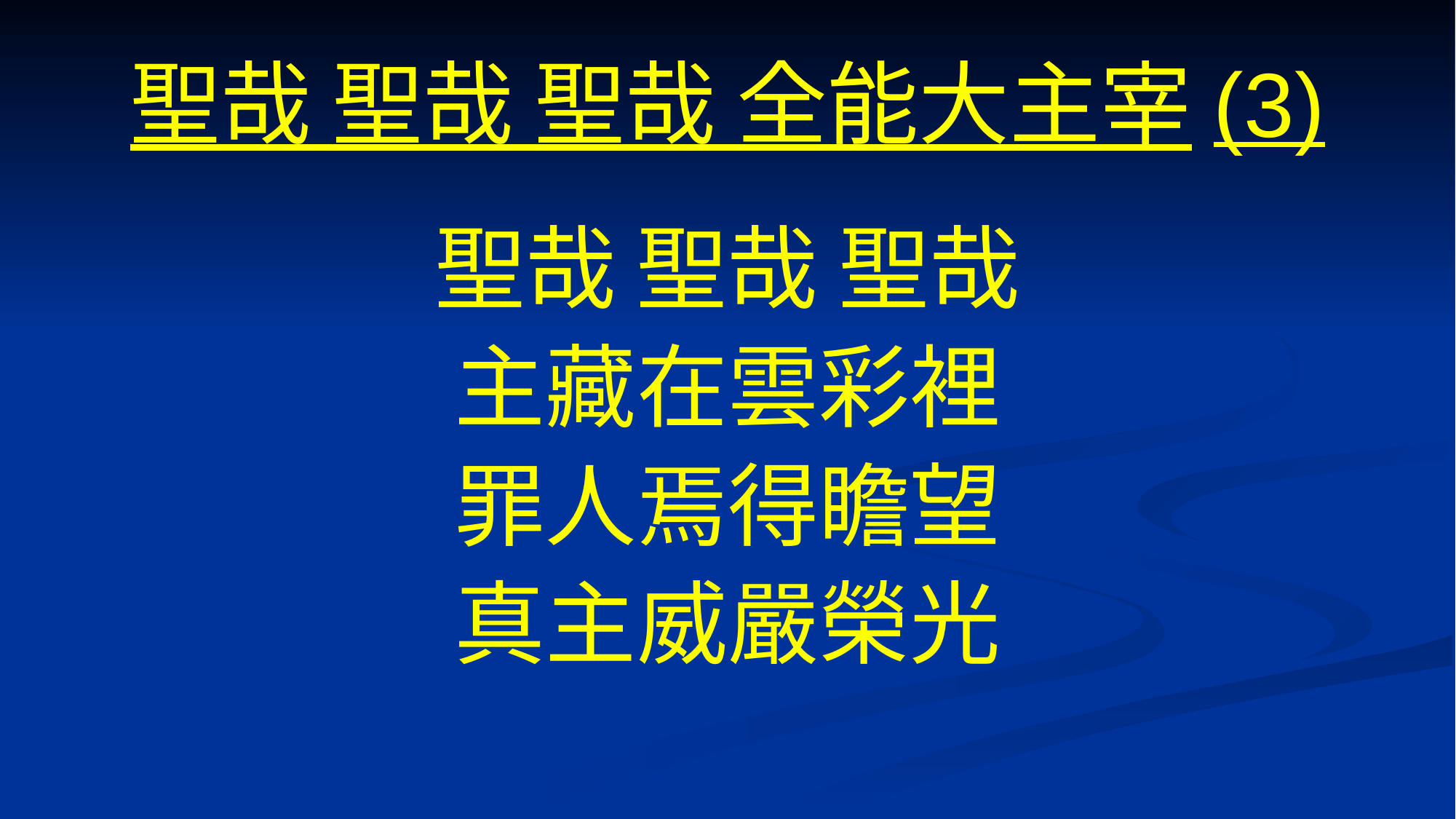

# 聖哉 聖哉 聖哉 全能大主宰(3)
聖哉 聖哉 聖哉
主藏在雲彩裡
罪人焉得瞻望
真主威嚴榮光